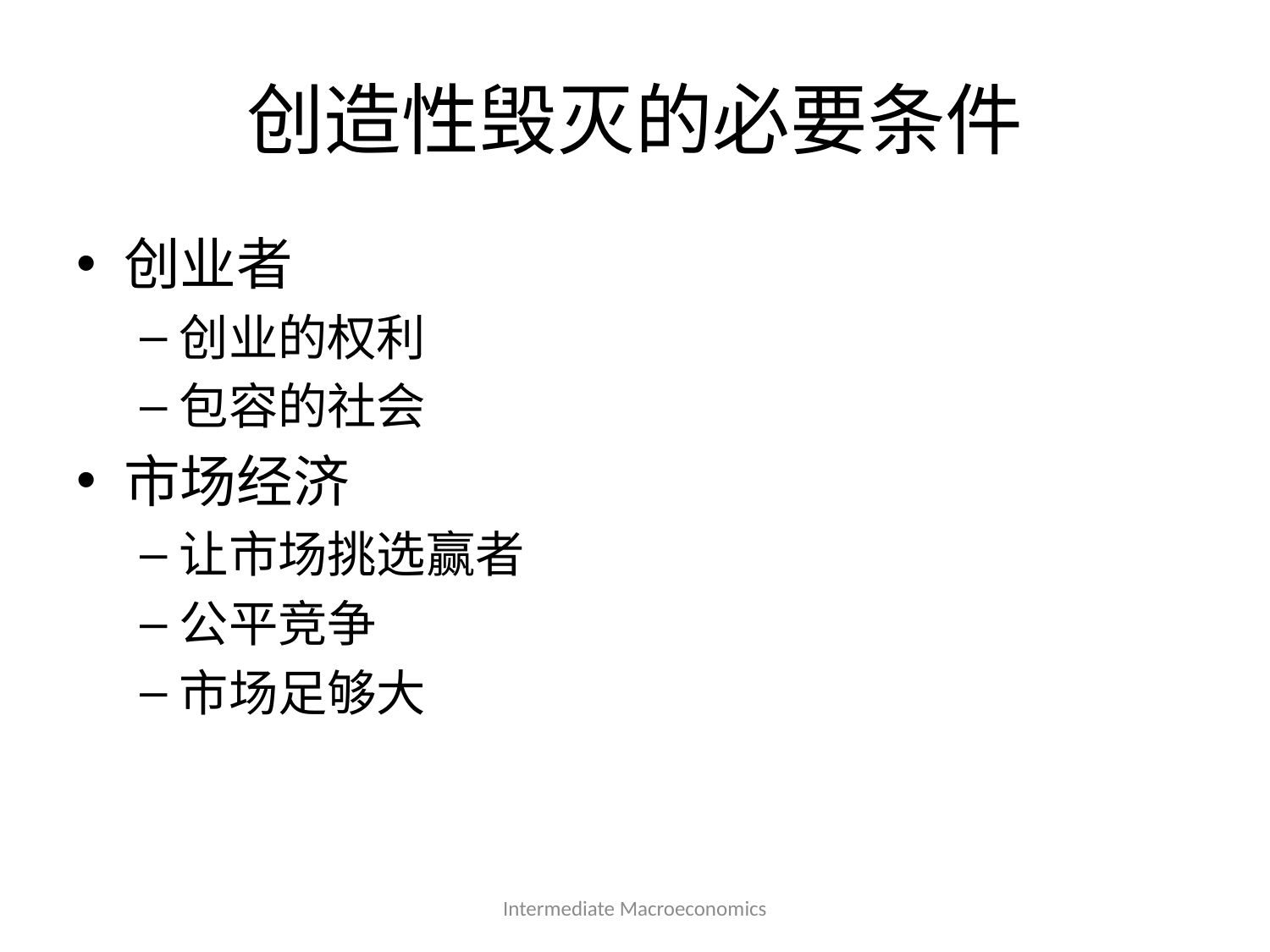

# 创造性毁灭的必要条件
创业者
创业的权利
包容的社会
市场经济
让市场挑选赢者
公平竞争
市场足够大

Intermediate Macroeconomics